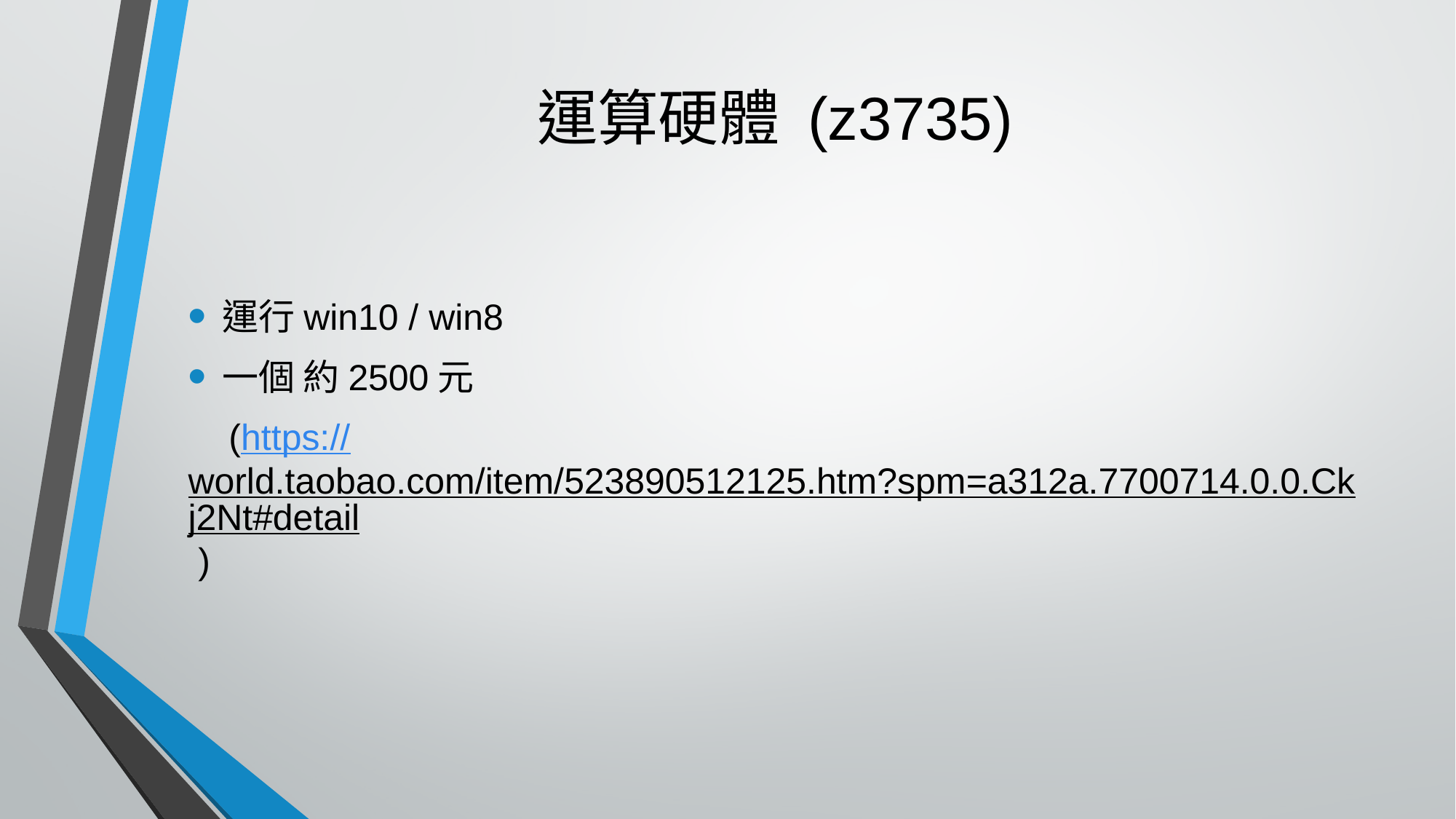

# 運算硬體 (z3735)
運行win10 / win8
一個 約2500元
    (https://world.taobao.com/item/523890512125.htm?spm=a312a.7700714.0.0.Ckj2Nt#detail )